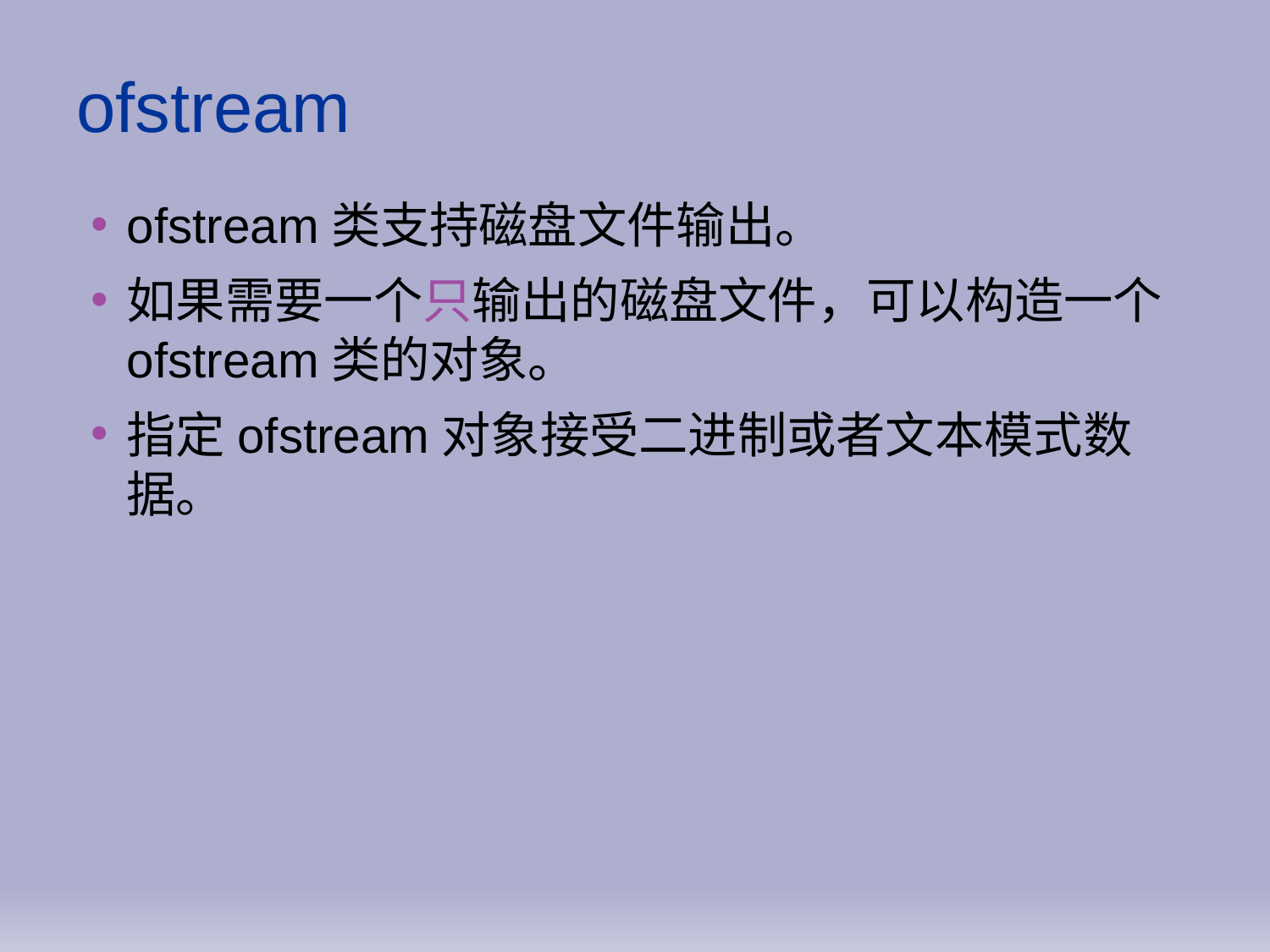

11
# ofstream
ofstream类支持磁盘文件输出。
如果需要一个只输出的磁盘文件，可以构造一个ofstream类的对象。
指定ofstream对象接受二进制或者文本模式数据。